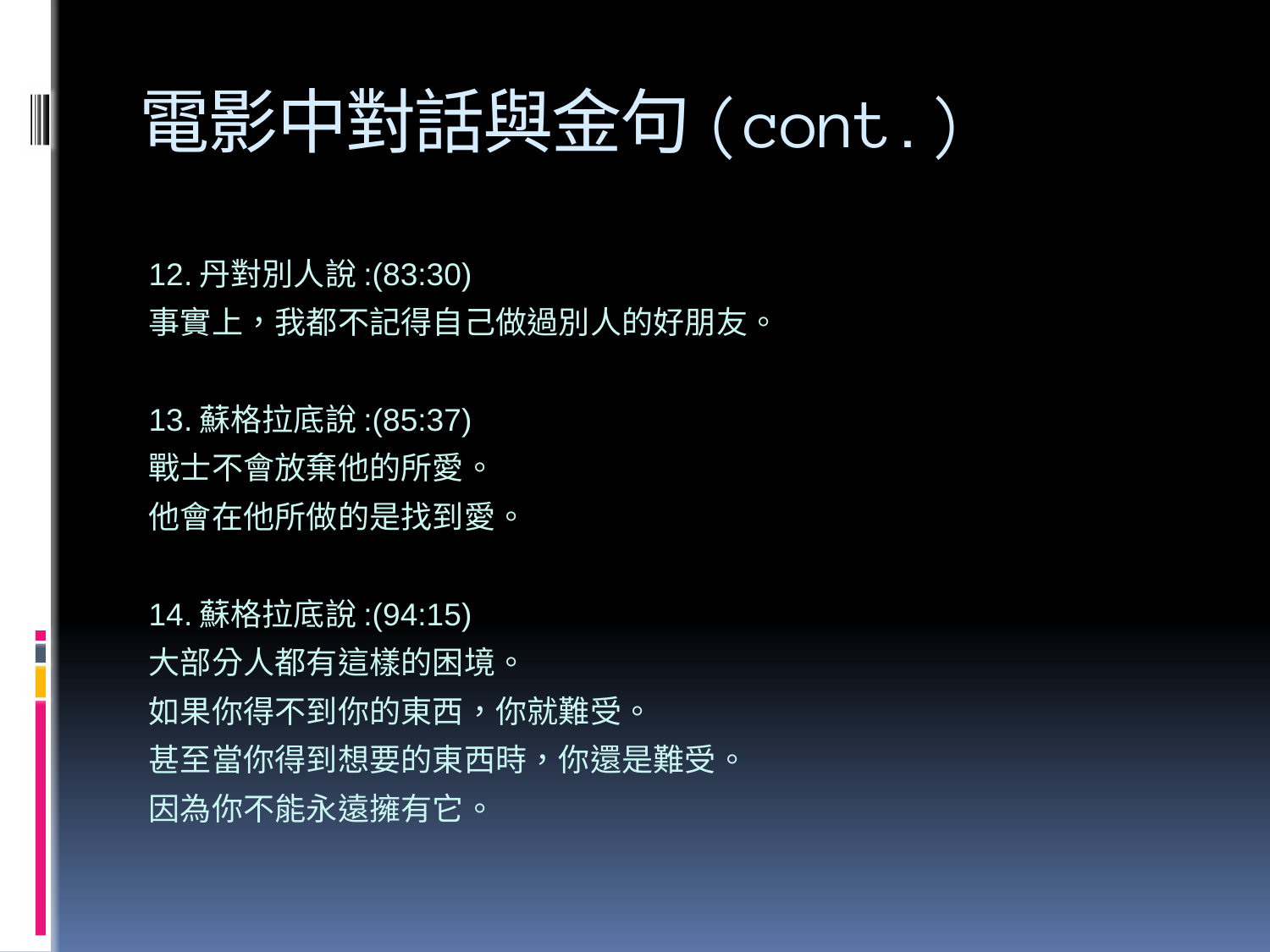

# 電影中對話與金句(cont.)
12.丹對別人說:(83:30)
事實上，我都不記得自己做過別人的好朋友。

13.蘇格拉底說:(85:37)
戰士不會放棄他的所愛。
他會在他所做的是找到愛。

14.蘇格拉底說:(94:15)
大部分人都有這樣的困境。
如果你得不到你的東西，你就難受。
甚至當你得到想要的東西時，你還是難受。
因為你不能永遠擁有它。